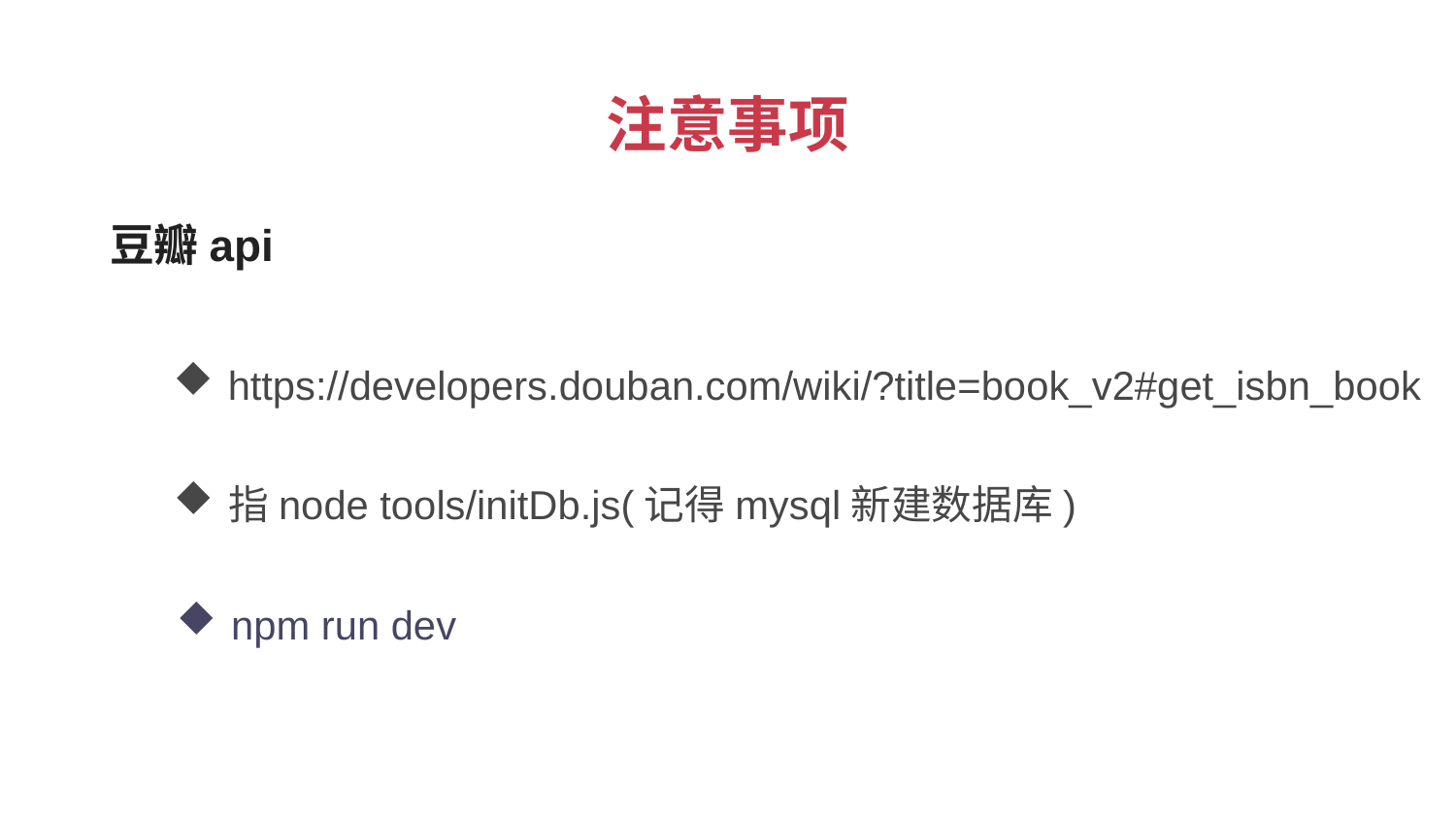

注意事项
 豆瓣api
https://developers.douban.com/wiki/?title=book_v2#get_isbn_book
指node tools/initDb.js(记得mysql新建数据库)
npm run dev